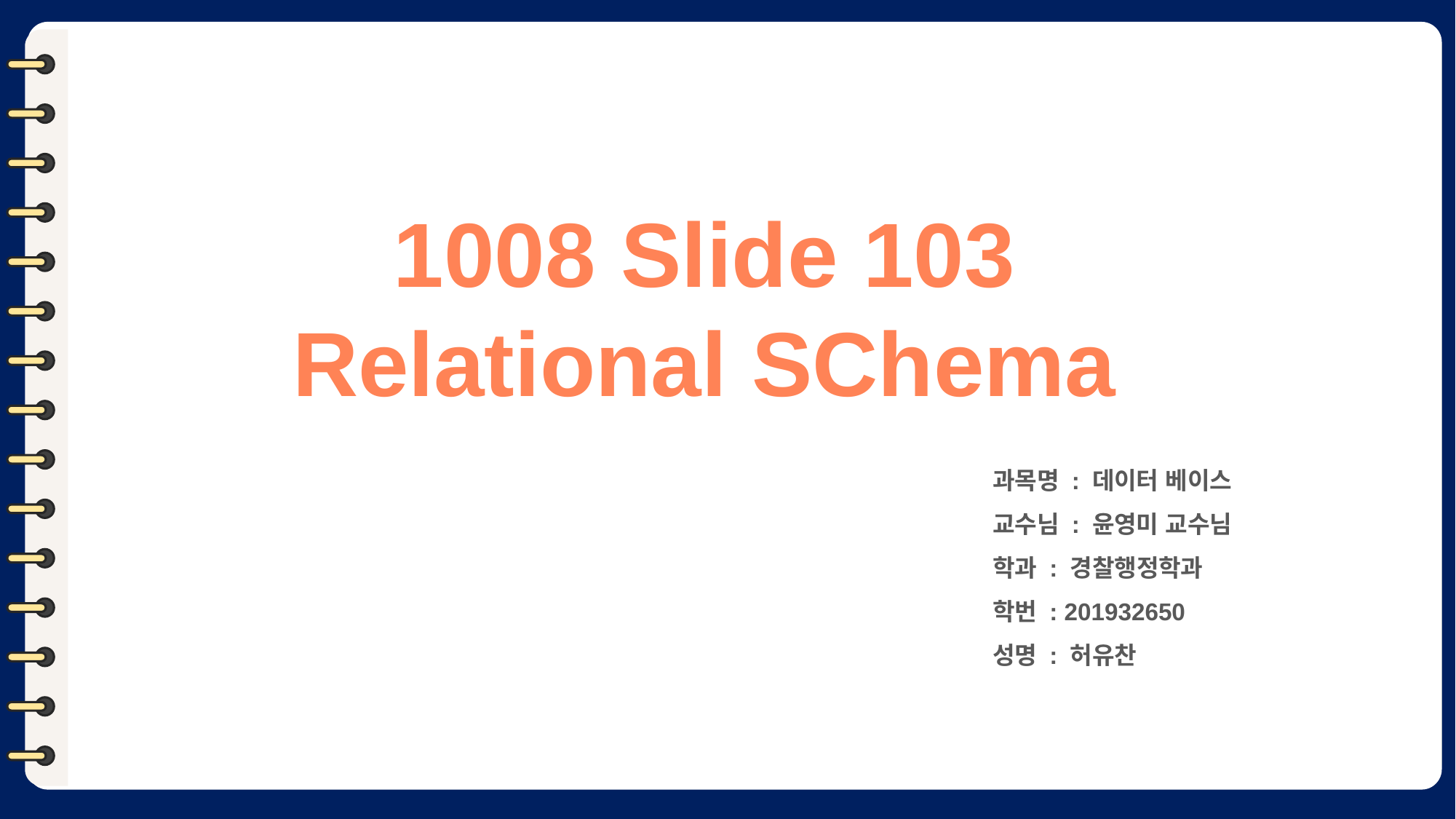

1008 Slide 103
Relational SChema
과목명 : 데이터 베이스
교수님 : 윤영미 교수님
학과 : 경찰행정학과
학번 : 201932650
성명 : 허유찬